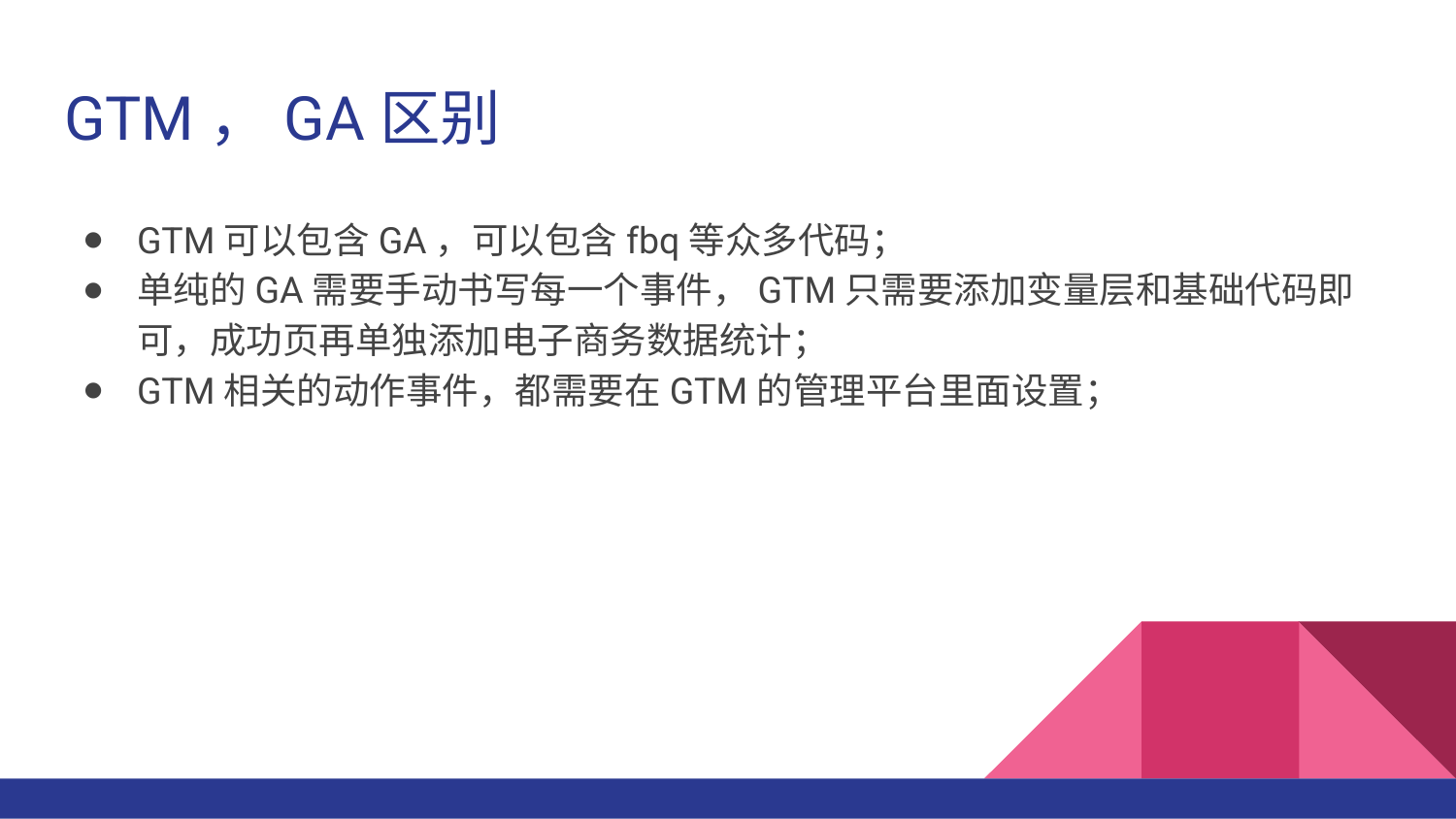

# GTM，GA区别
GTM可以包含GA，可以包含fbq等众多代码；
单纯的GA需要手动书写每一个事件，GTM只需要添加变量层和基础代码即可，成功页再单独添加电子商务数据统计；
GTM相关的动作事件，都需要在GTM的管理平台里面设置；